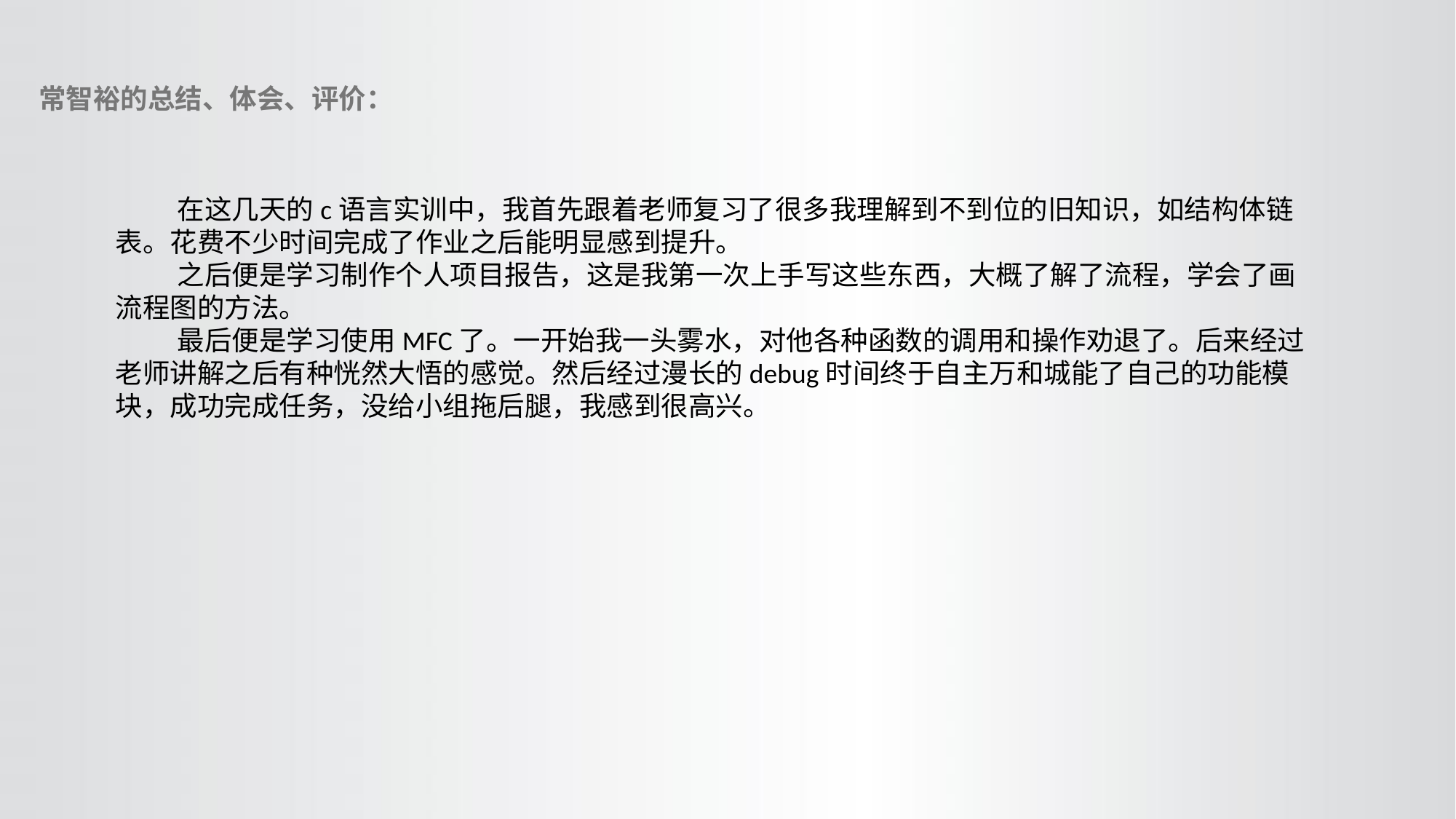

常智裕的总结、体会、评价：
         在这几天的c语言实训中，我首先跟着老师复习了很多我理解到不到位的旧知识，如结构体链表。花费不少时间完成了作业之后能明显感到提升。
         之后便是学习制作个人项目报告，这是我第一次上手写这些东西，大概了解了流程，学会了画流程图的方法。
         最后便是学习使用MFC了。一开始我一头雾水，对他各种函数的调用和操作劝退了。后来经过老师讲解之后有种恍然大悟的感觉。然后经过漫长的debug时间终于自主万和城能了自己的功能模块，成功完成任务，没给小组拖后腿，我感到很高兴。